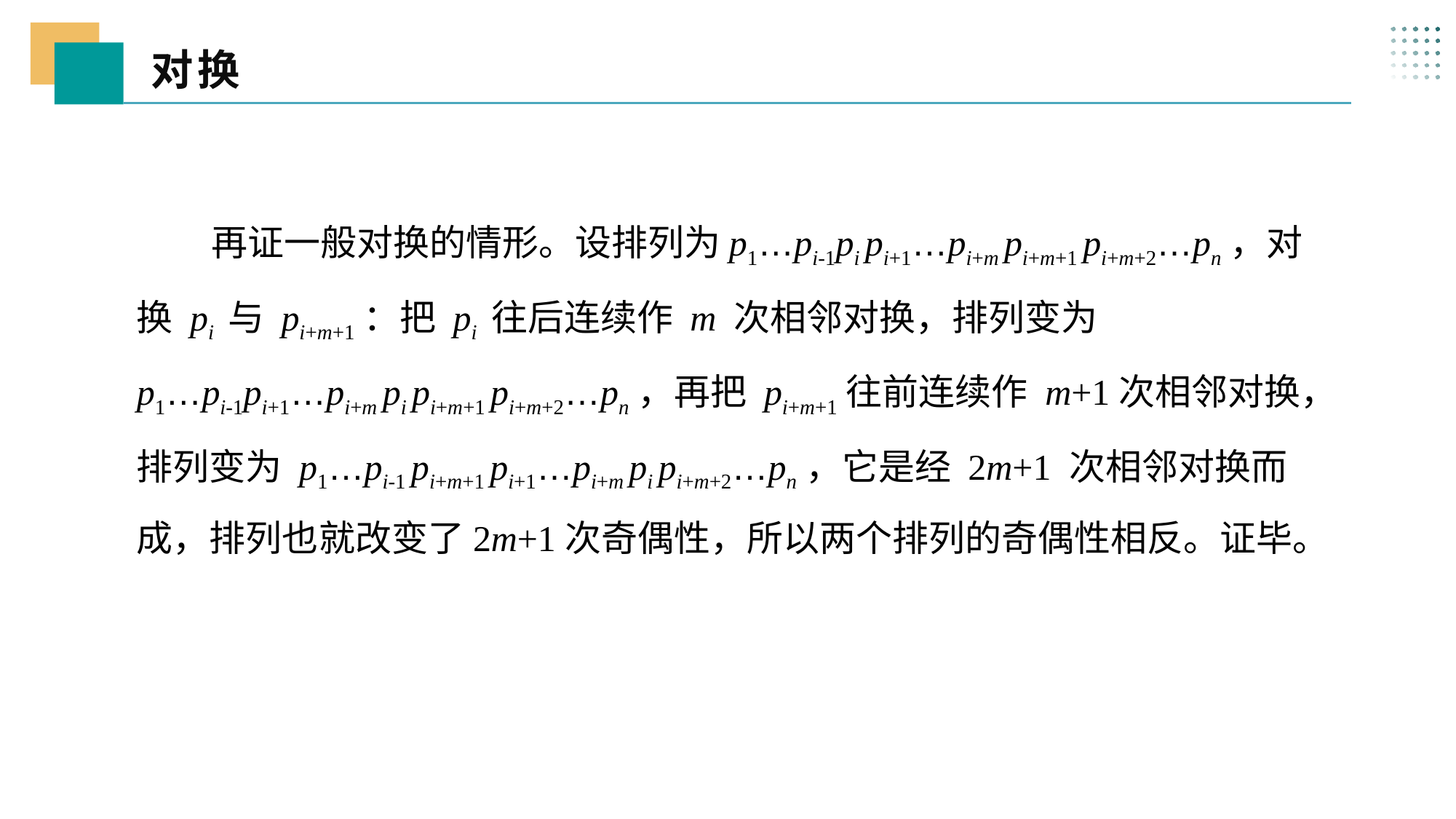

对换
 二、
        再证一般对换的情形。设排列为p1…pi-1pi pi+1…pi+m pi+m+1 pi+m+2…pn，对换 pi 与 pi+m+1：把 pi 往后连续作 m 次相邻对换，排列变为
p1…pi-1pi+1…pi+m pi pi+m+1 pi+m+2…pn，再把 pi+m+1往前连续作 m+1次相邻对换，排列变为 p1…pi-1 pi+m+1 pi+1…pi+m pi pi+m+2…pn，它是经 2m+1 次相邻对换而成，排列也就改变了2m+1次奇偶性，所以两个排列的奇偶性相反。证毕。